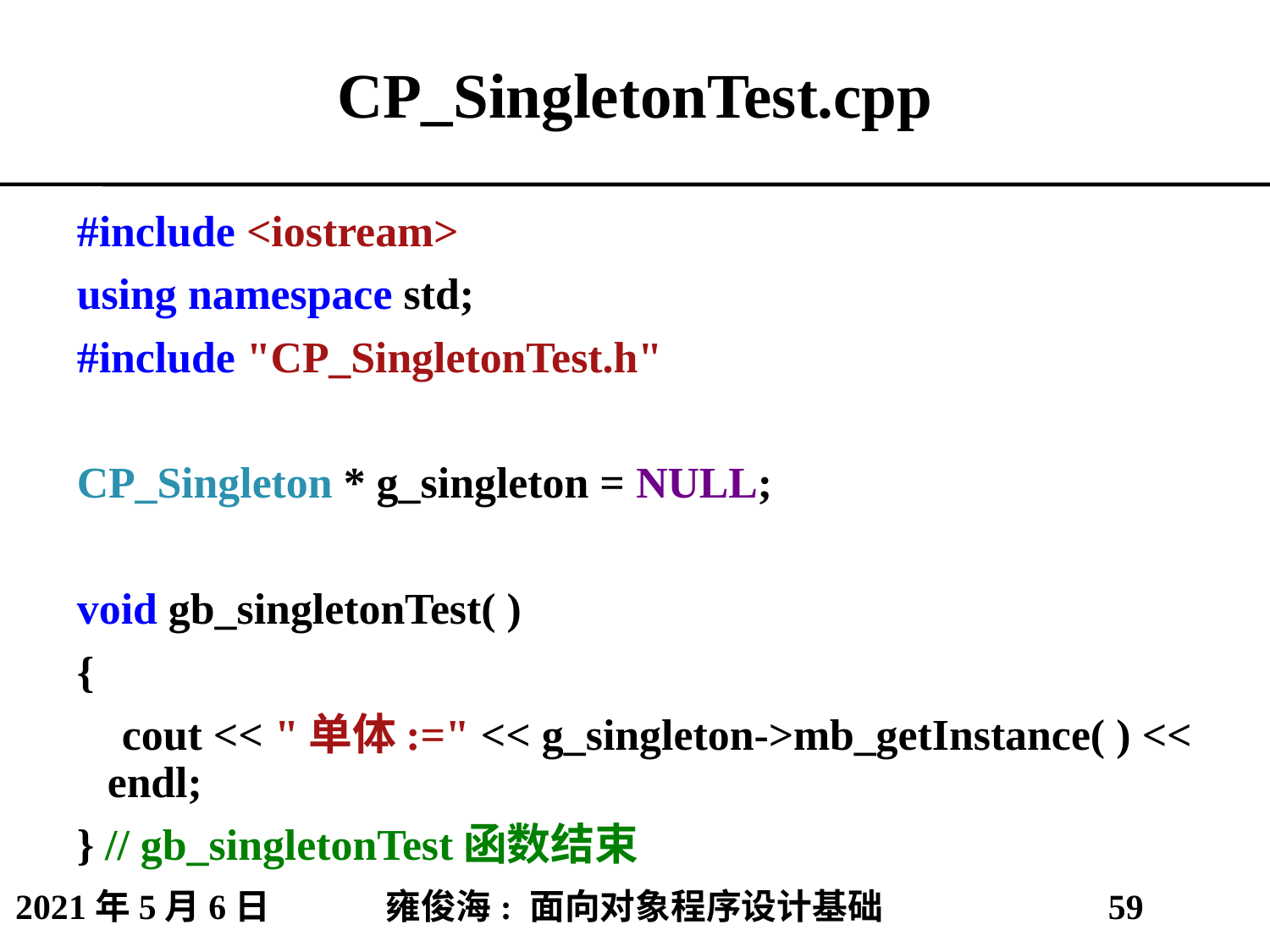

# CP_SingletonTest.cpp

#include <iostream>
using namespace std;
#include "CP_SingletonTest.h"

CP_Singleton * g_singleton = NULL;

void gb_singletonTest( )
{
    cout << "单体:=" << g_singleton->mb_getInstance( ) << endl;
} // gb_singletonTest函数结束
2021年5月6日
雍俊海: 面向对象程序设计基础
59